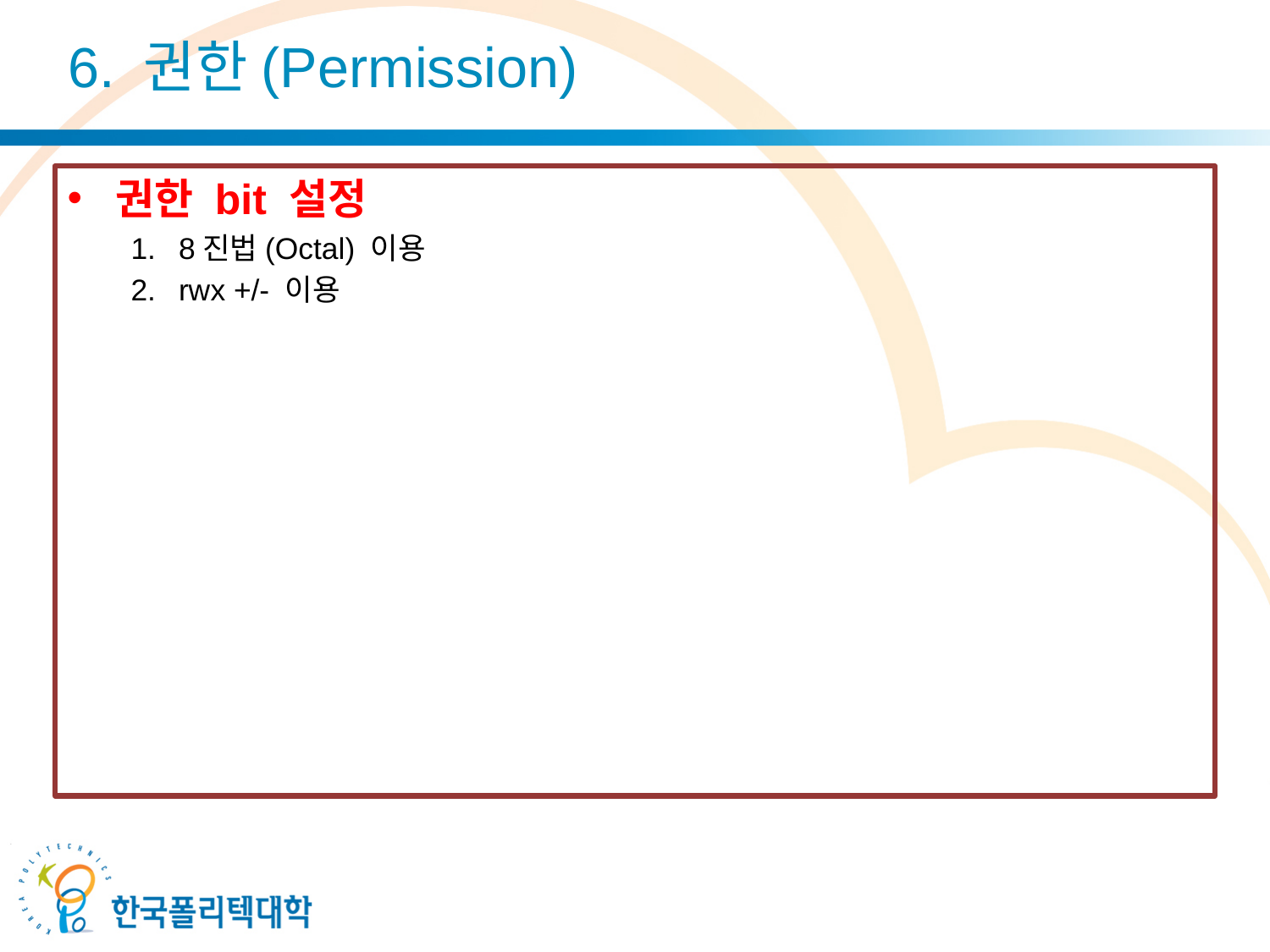

# 6. 권한(Permission)
권한 bit 설정
8진법(Octal) 이용
rwx +/- 이용